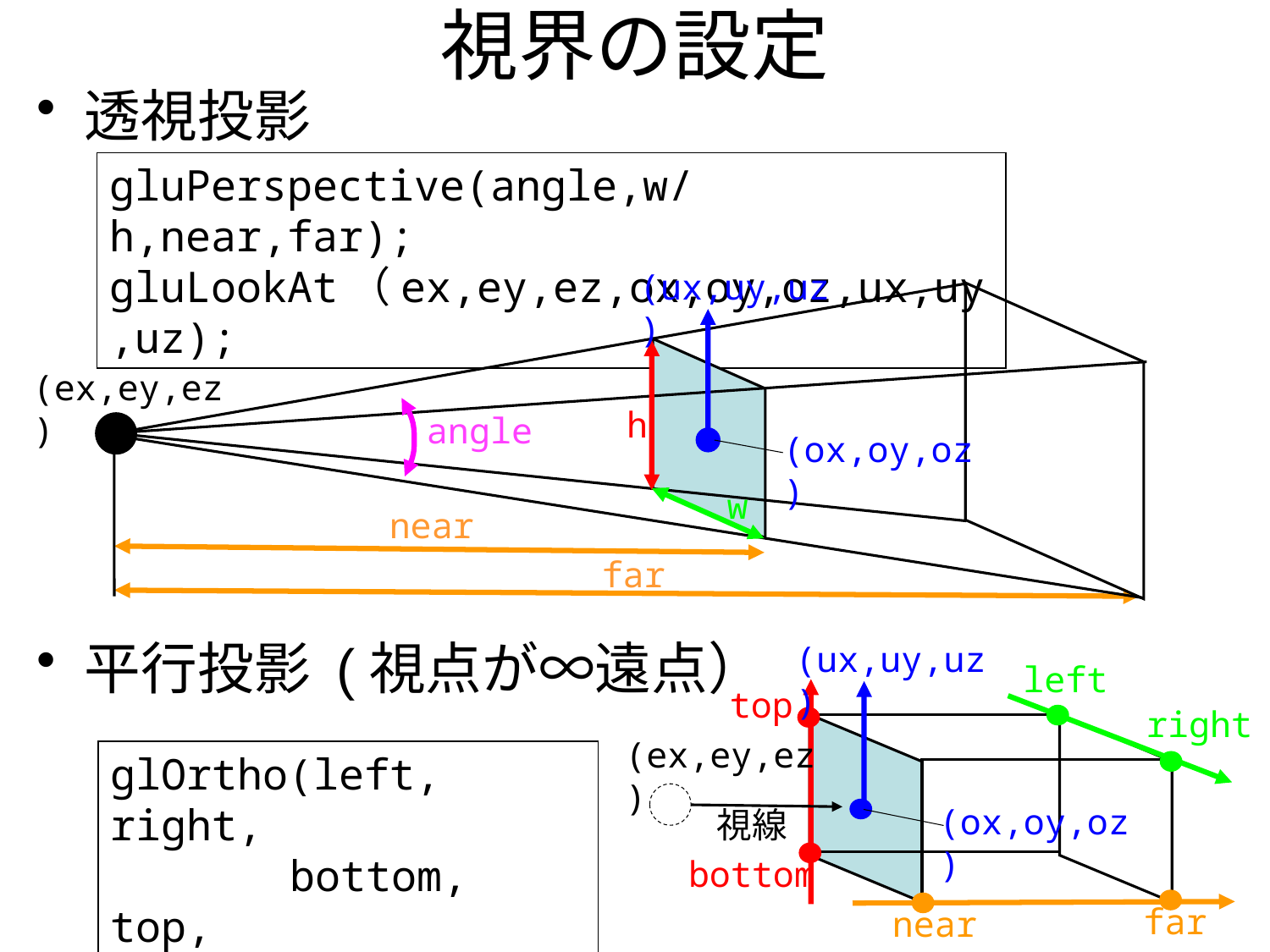

視界の設定
透視投影

平行投影 (視点が∞遠点）

gluPerspective(angle,w/h,near,far);
gluLookAt（ex,ey,ez,ox,oy,oz,ux,uy,uz);
(ux,uy,uz)

(ex,ey,ez)

h

angle

(ox,oy,oz)

w

near

far

(ux,uy,uz)
left
top

right

(ex,ey,ez)

(ox,oy,oz)
視線

bottom

far
near

glOrtho(left, right,
　　　　bottom, top,
　　　　near, far);